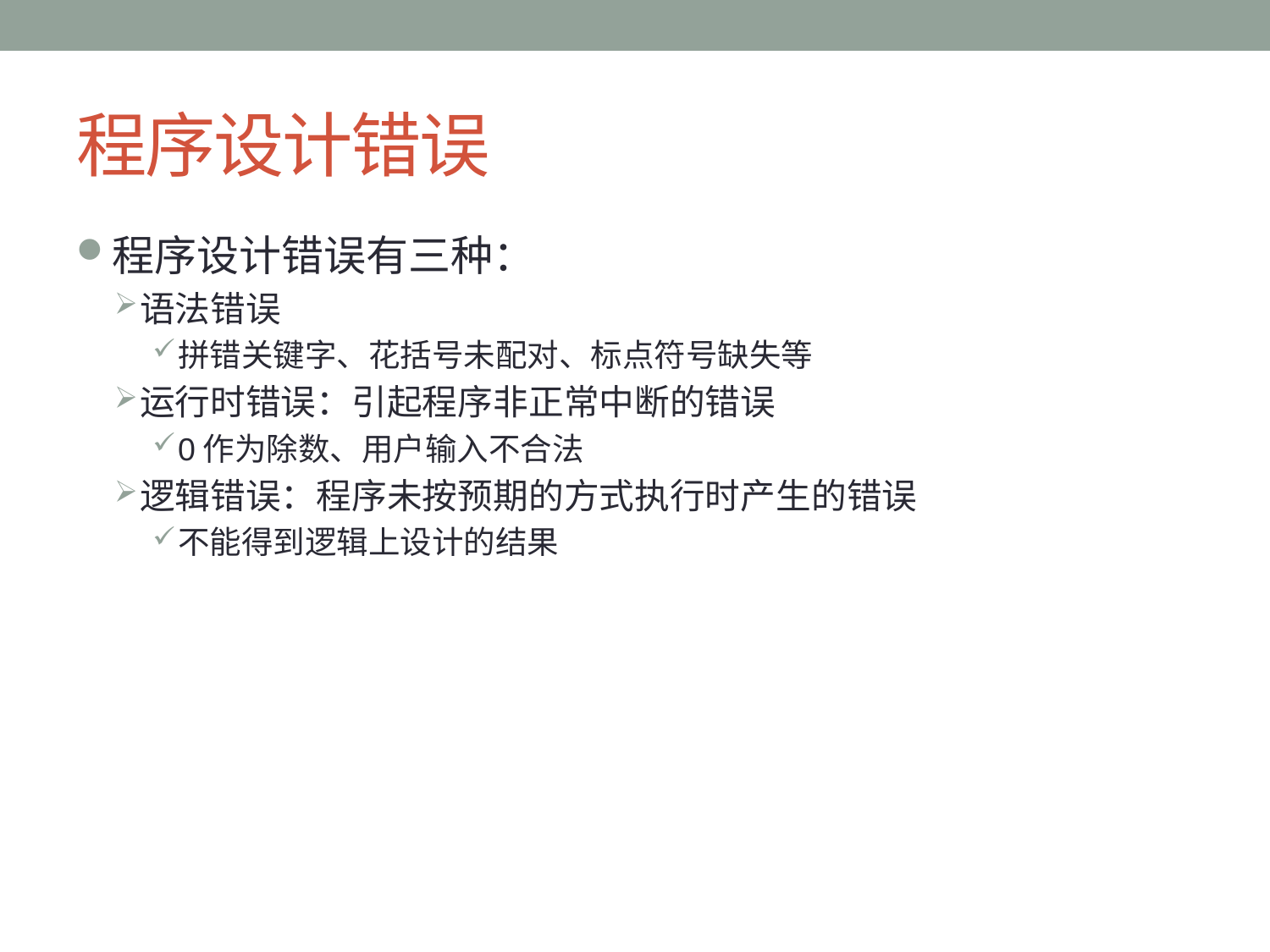

# 程序设计错误
程序设计错误有三种：
语法错误
拼错关键字、花括号未配对、标点符号缺失等
运行时错误：引起程序非正常中断的错误
0作为除数、用户输入不合法
逻辑错误：程序未按预期的方式执行时产生的错误
不能得到逻辑上设计的结果